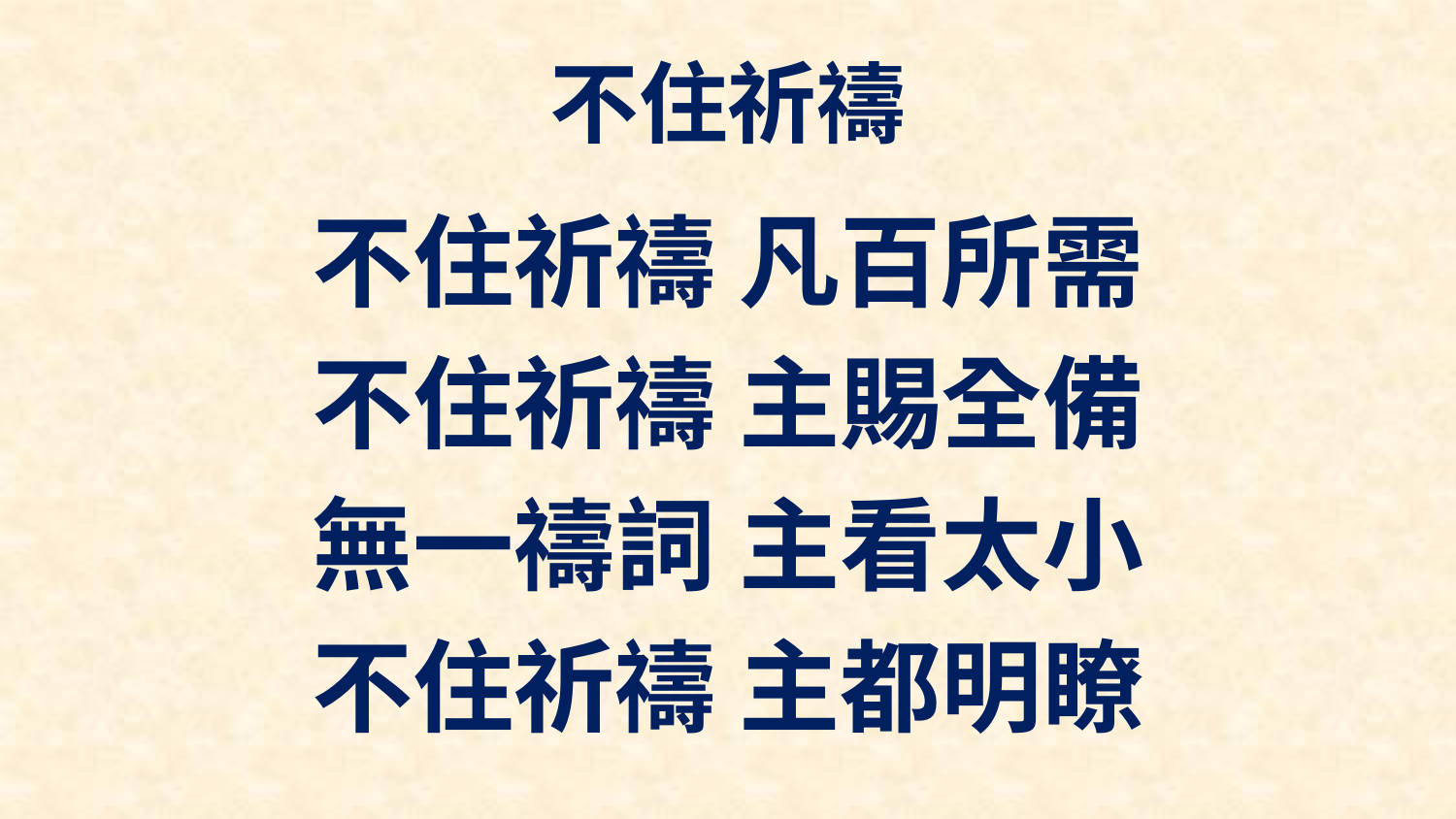

# 不住祈禱
不住祈禱 凡百所需
不住祈禱 主賜全備
無一禱詞 主看太小
不住祈禱 主都明瞭